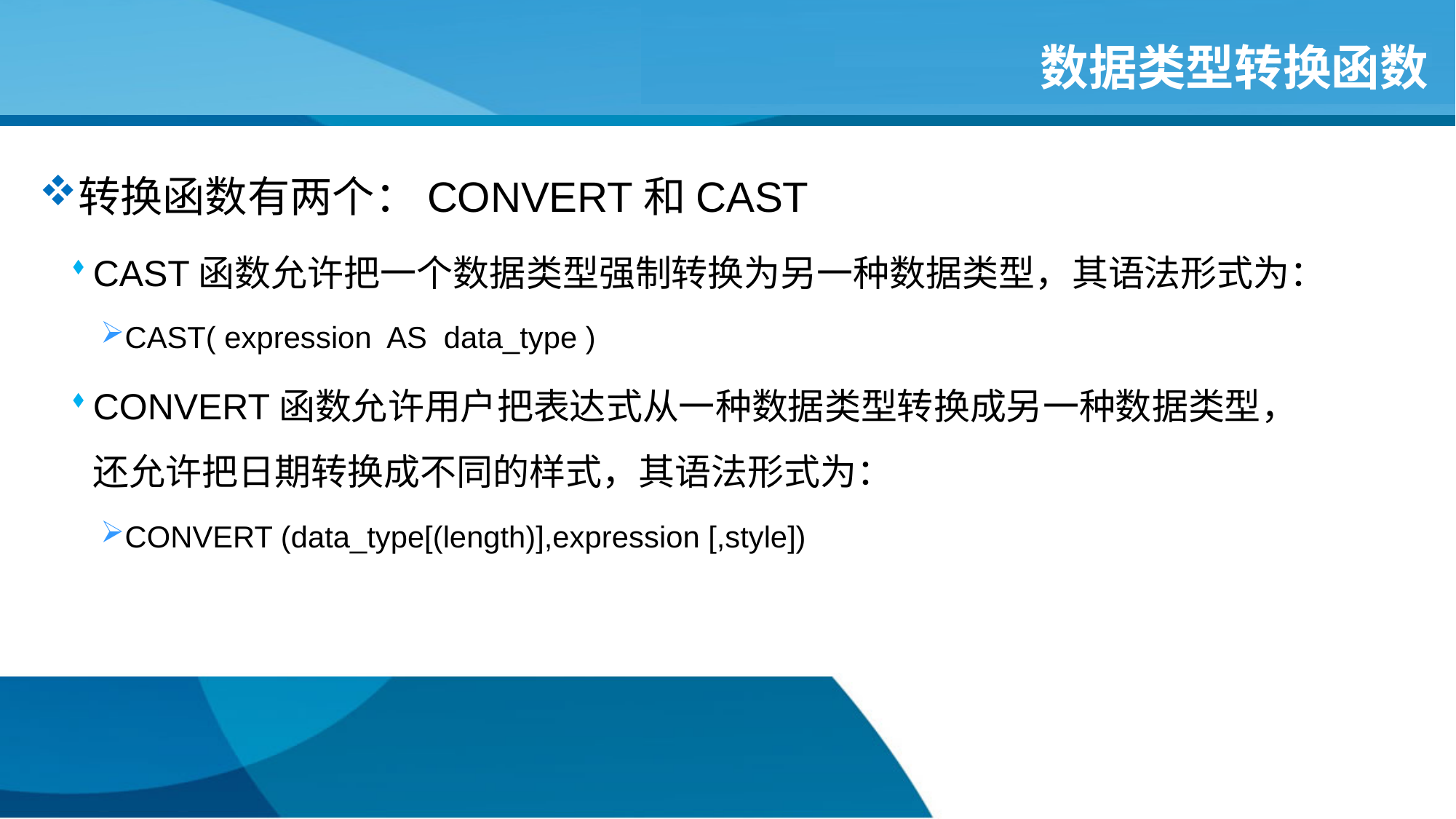

# 数据类型转换函数
转换函数有两个：CONVERT和CAST
CAST函数允许把一个数据类型强制转换为另一种数据类型，其语法形式为：
CAST( expression  AS  data_type )
CONVERT函数允许用户把表达式从一种数据类型转换成另一种数据类型，还允许把日期转换成不同的样式，其语法形式为：
CONVERT (data_type[(length)],expression [,style])